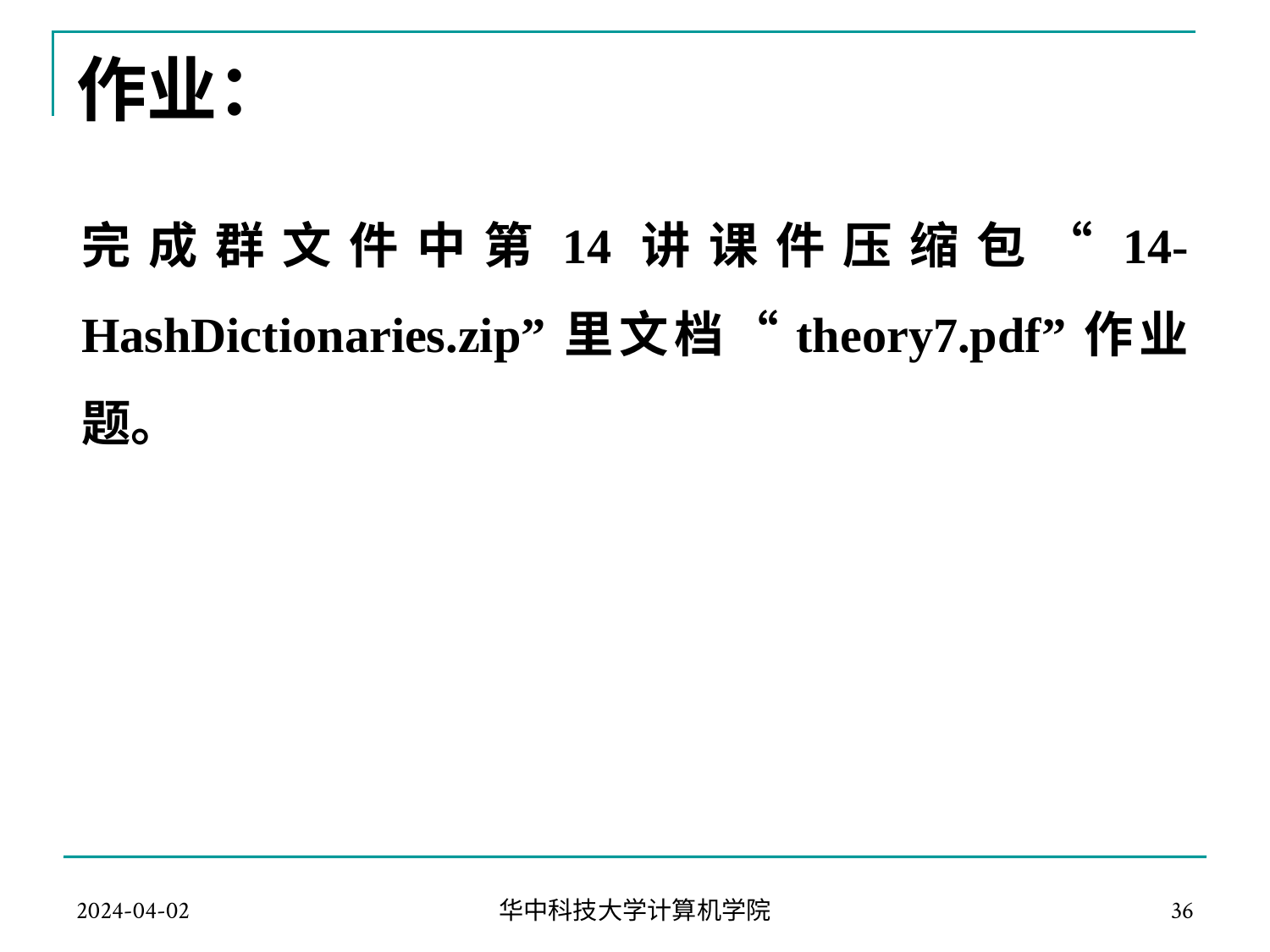

# 作业：
完成群文件中第14讲课件压缩包“14-HashDictionaries.zip”里文档“theory7.pdf”作业题。

2024-04-02
华中科技大学计算机学院
36